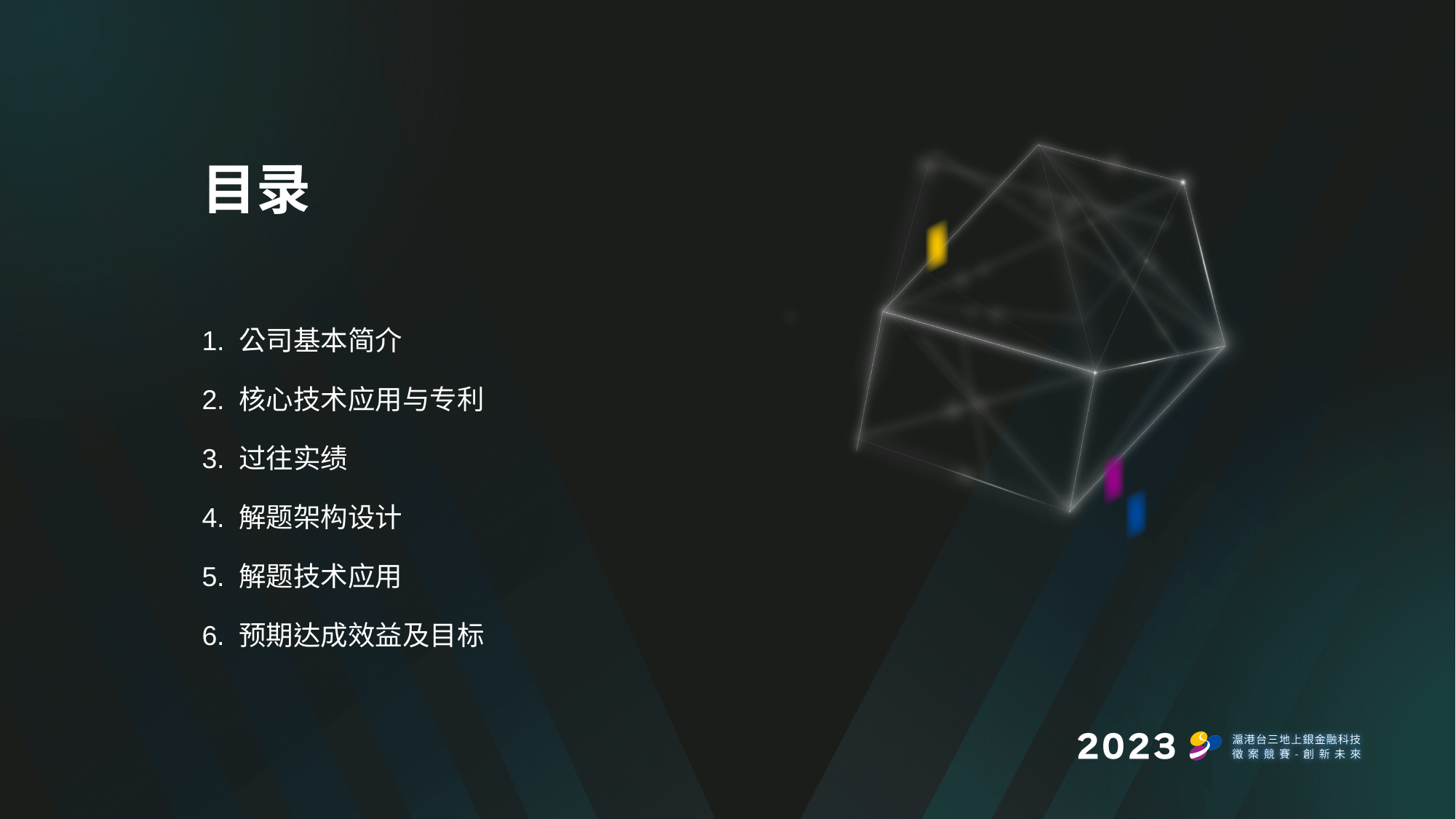

目录
1. 公司基本简介
2. 核心技术应用与专利
3. 过往实绩
4. 解题架构设计
5. 解题技术应用
6. 预期达成效益及目标